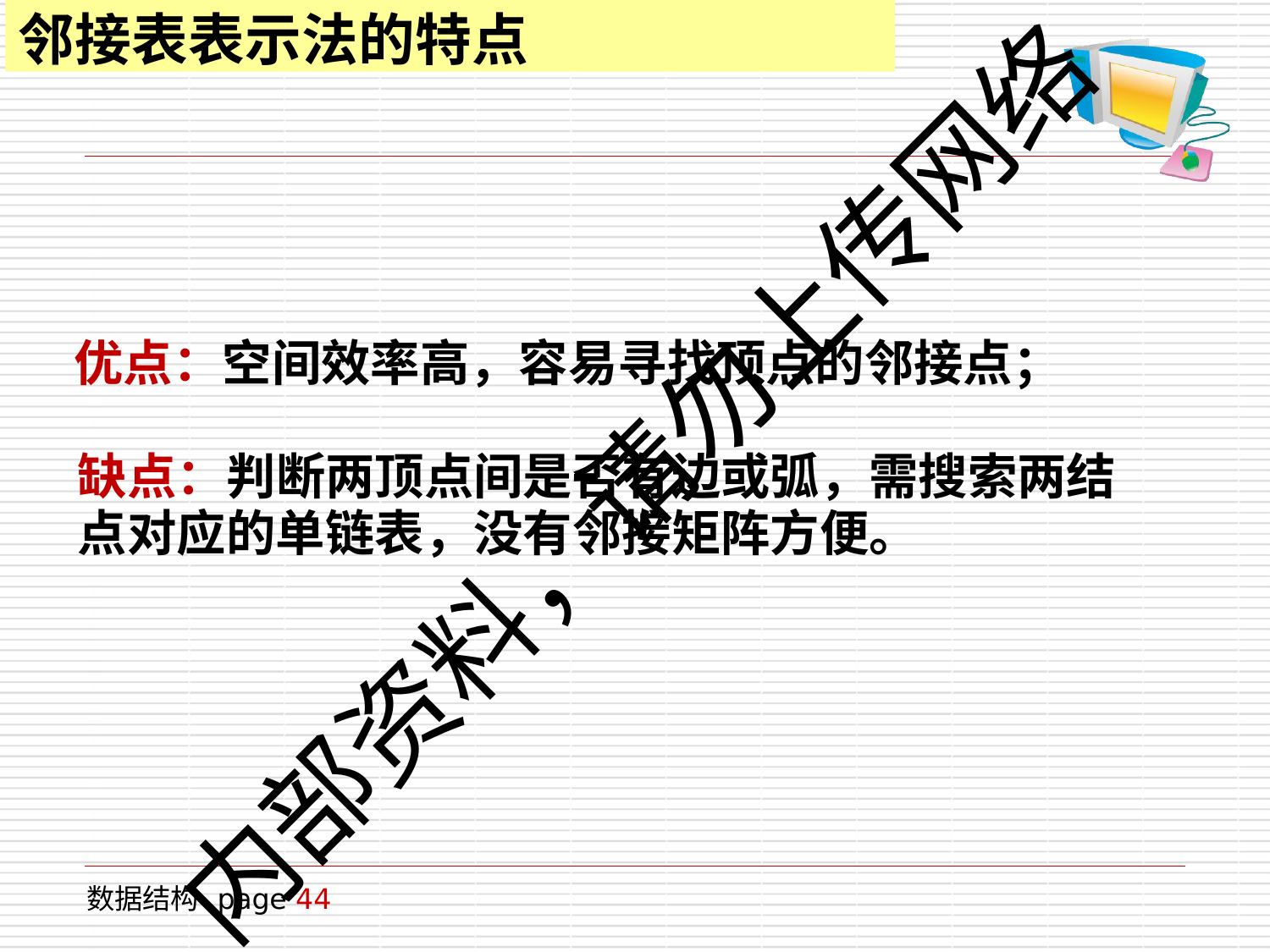

# 邻接表表示法的特点

优点：空间效率高，容易寻找顶点的邻接点；

缺点：判断两顶点间是否有边或弧，需搜索两结 点对应的单链表，没有邻接矩阵方便。
内部资料，请勿上传网络

数据结构 page 44